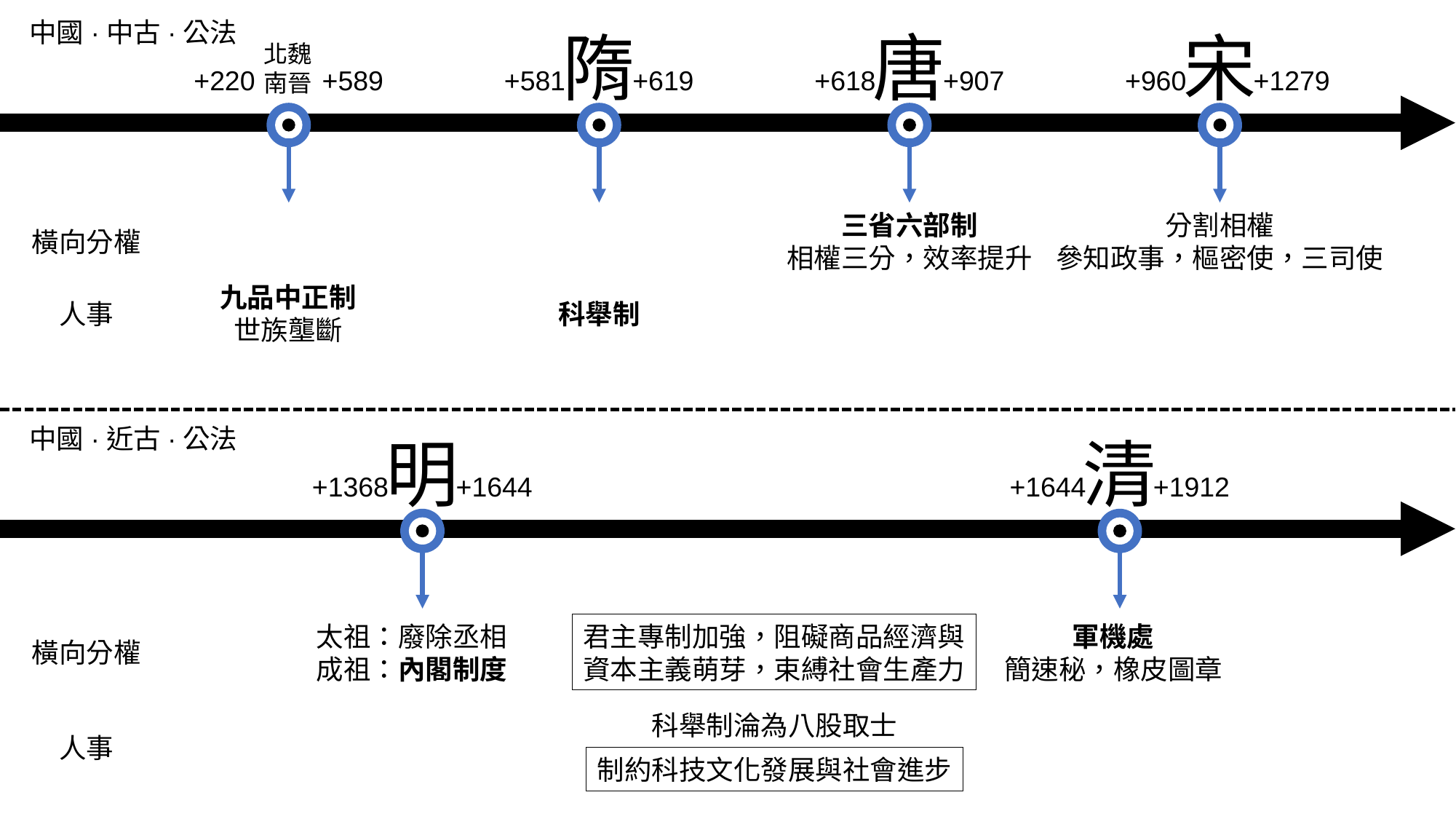

中國·中古·公法
隋
+581
+619

唐
+618
+907

宋
+960
+1279

北魏
南晉
+220
+589

三省六部制
相權三分，效率提升
分割相權
參知政事，樞密使，三司使
橫向分權
九品中正制
世族壟斷
人事
科舉制
中國·近古·公法
明
+1368
+1644

清
+1644
+1912

太祖：廢除丞相
成祖：內閣制度
君主專制加強，阻礙商品經濟與
資本主義萌芽，束縛社會生產力
軍機處
簡速秘，橡皮圖章
橫向分權
科舉制淪為八股取士
制約科技文化發展與社會進步
人事